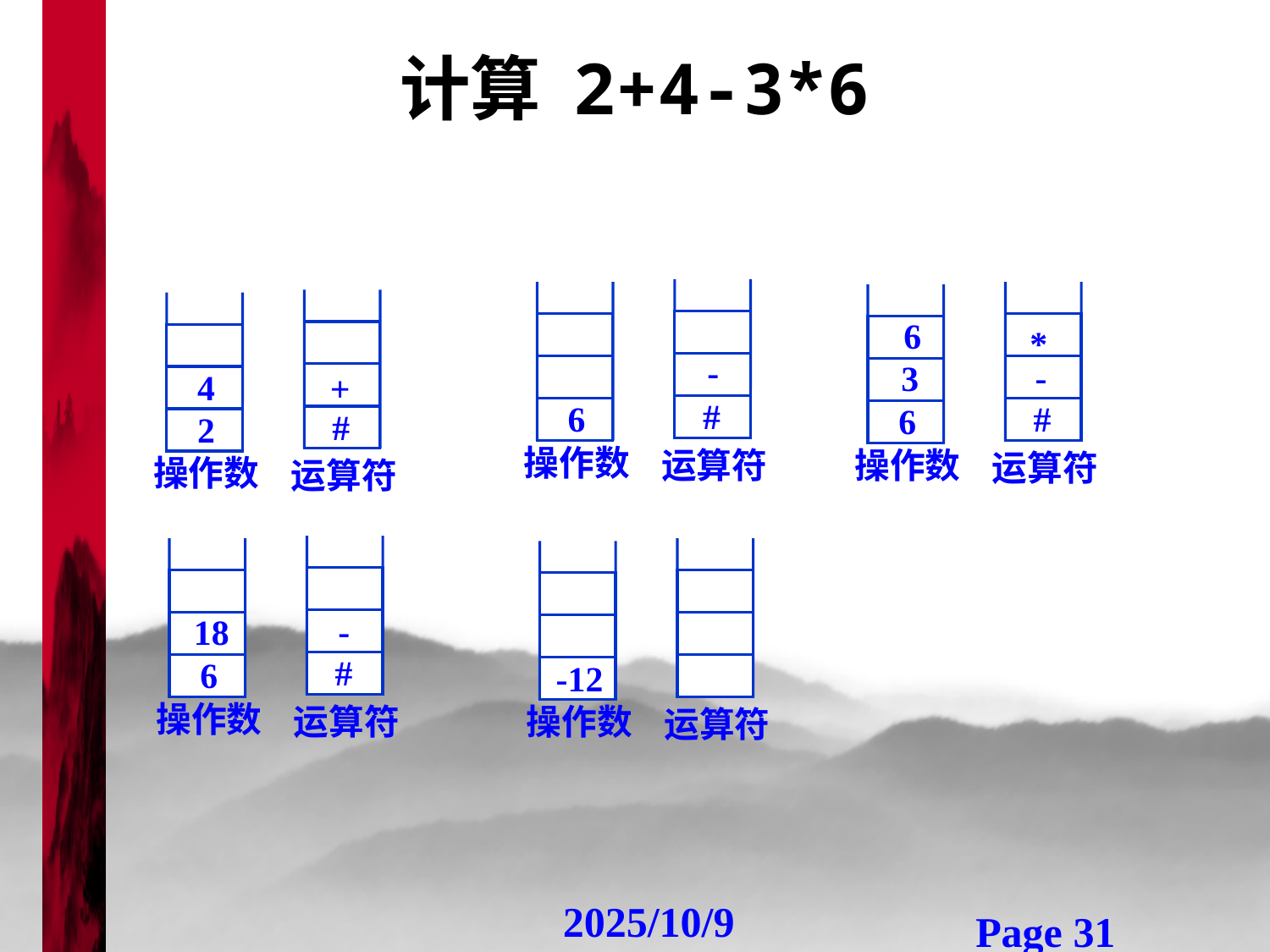

# 计算 2+4-3*6

-

#
6
操作数
运算符

6
*
-
3

#
6
操作数
运算符

4
+
#
2
操作数
运算符

-
18

#
6
操作数
运算符

-12
操作数
运算符

2025/10/9
Page 31